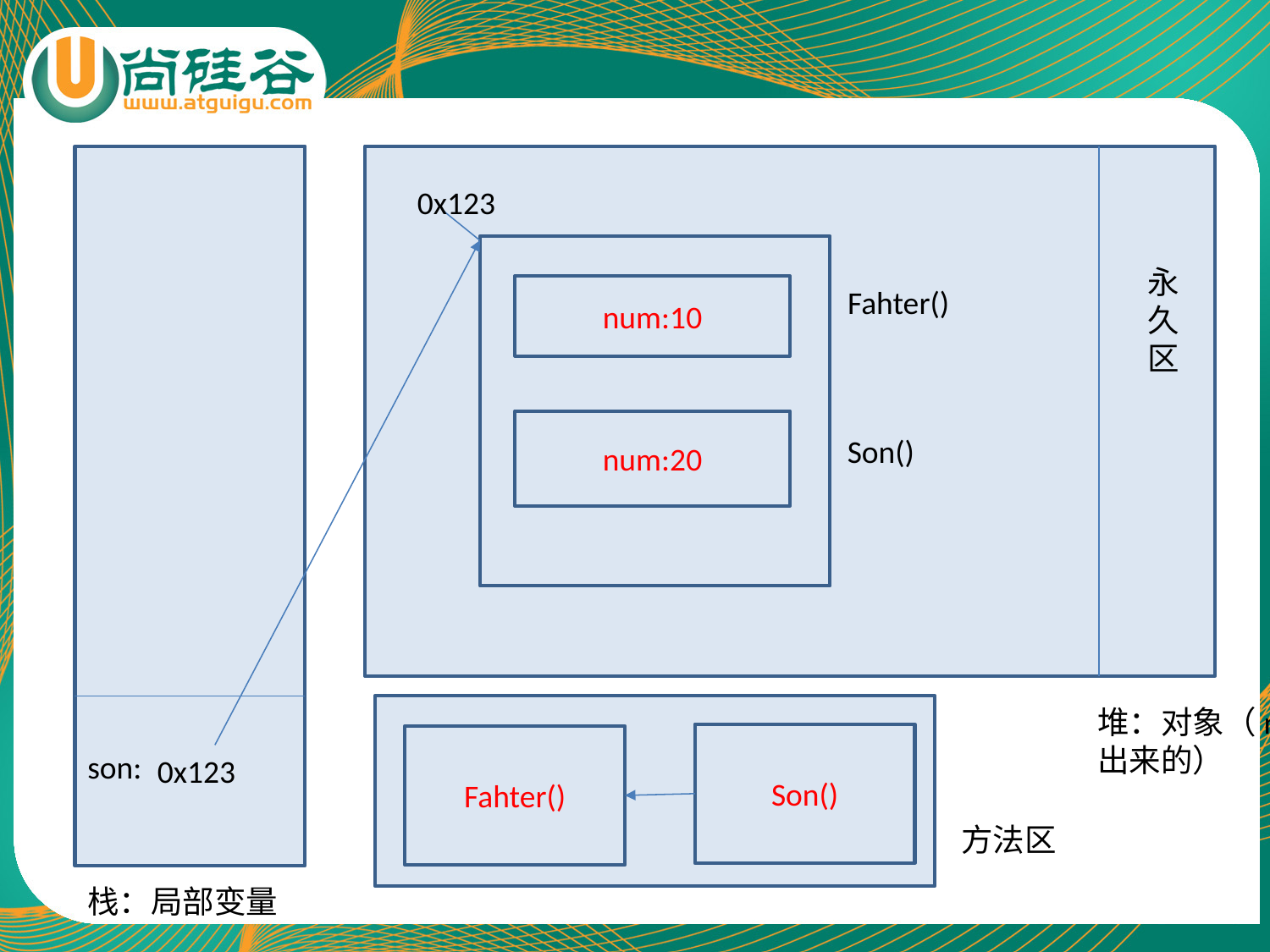

0x123

永久区
num:10
Fahter()
num:20
Son()

堆：对象（new出来的）
Son()
Fahter()
son:
0x123
方法区
栈：局部变量